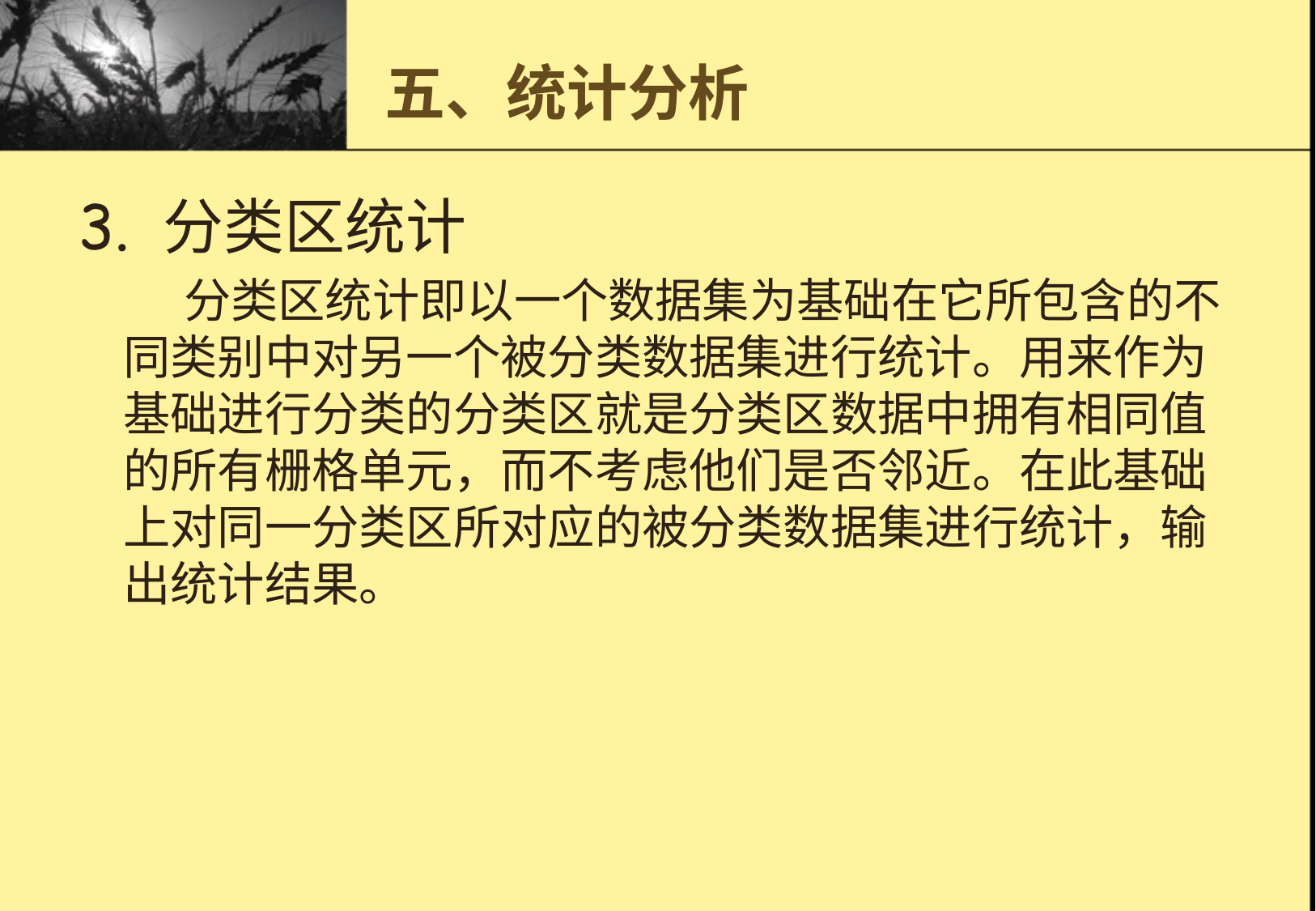

# 五、统计分析
3. 分类区统计
         分类区统计即以一个数据集为基础在它所包含的不同类别中对另一个被分类数据集进行统计。用来作为基础进行分类的分类区就是分类区数据中拥有相同值的所有栅格单元，而不考虑他们是否邻近。在此基础上对同一分类区所对应的被分类数据集进行统计，输出统计结果。